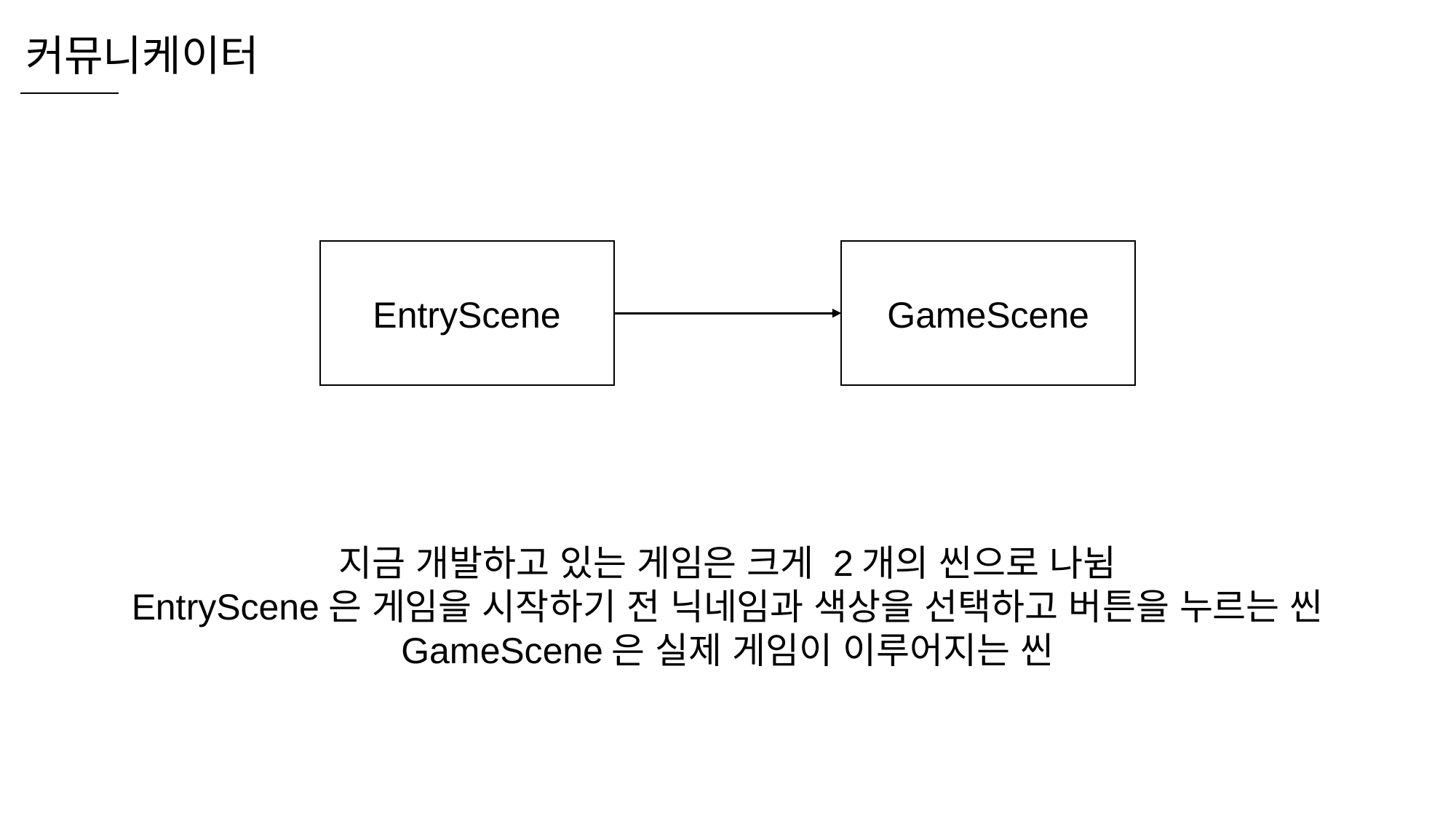

커뮤니케이터
EntryScene
GameScene
지금 개발하고 있는 게임은 크게 2개의 씬으로 나뉨
EntryScene은 게임을 시작하기 전 닉네임과 색상을 선택하고 버튼을 누르는 씬
GameScene은 실제 게임이 이루어지는 씬